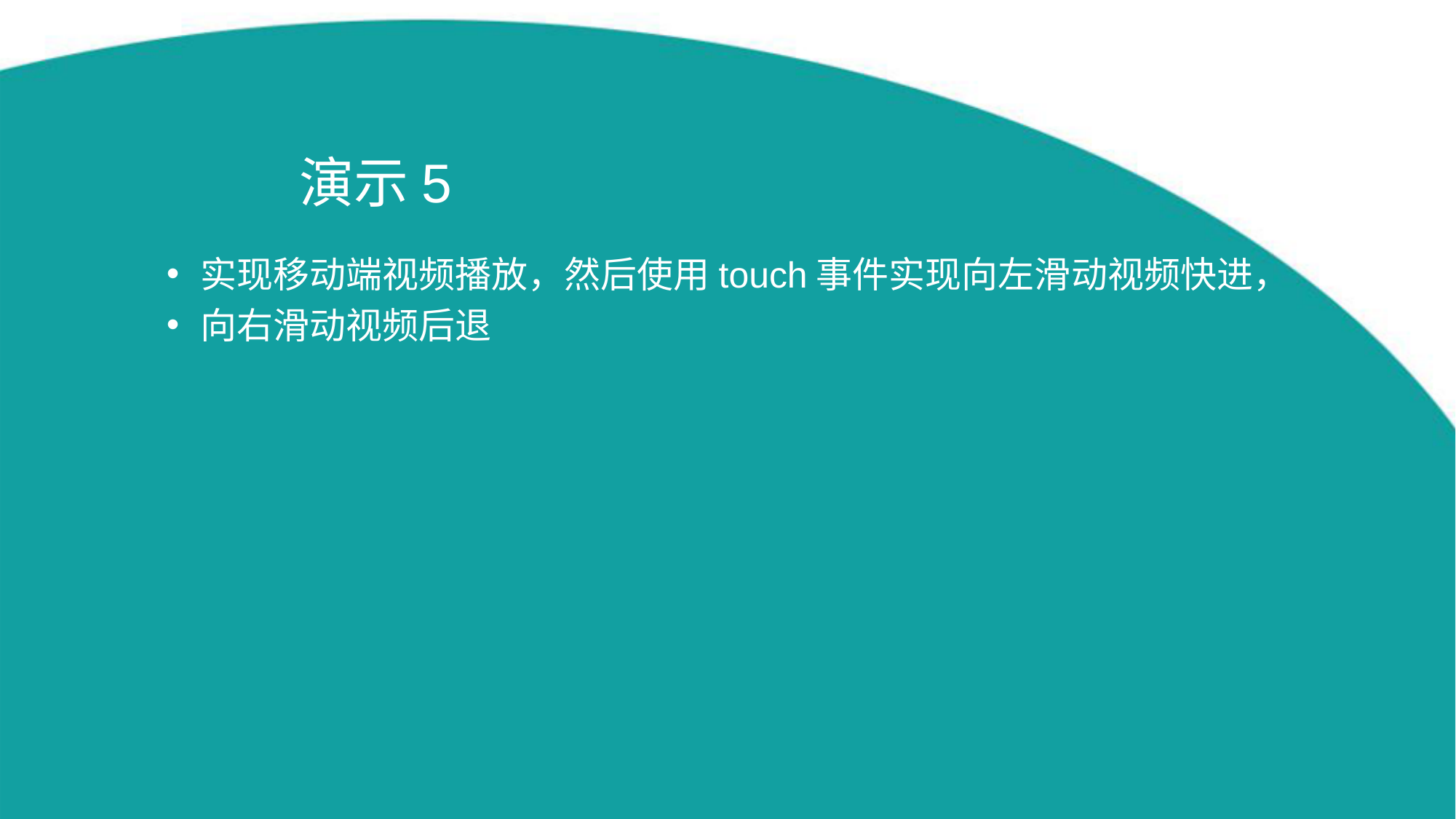

# 演示5
实现移动端视频播放，然后使用touch事件实现向左滑动视频快进，
向右滑动视频后退